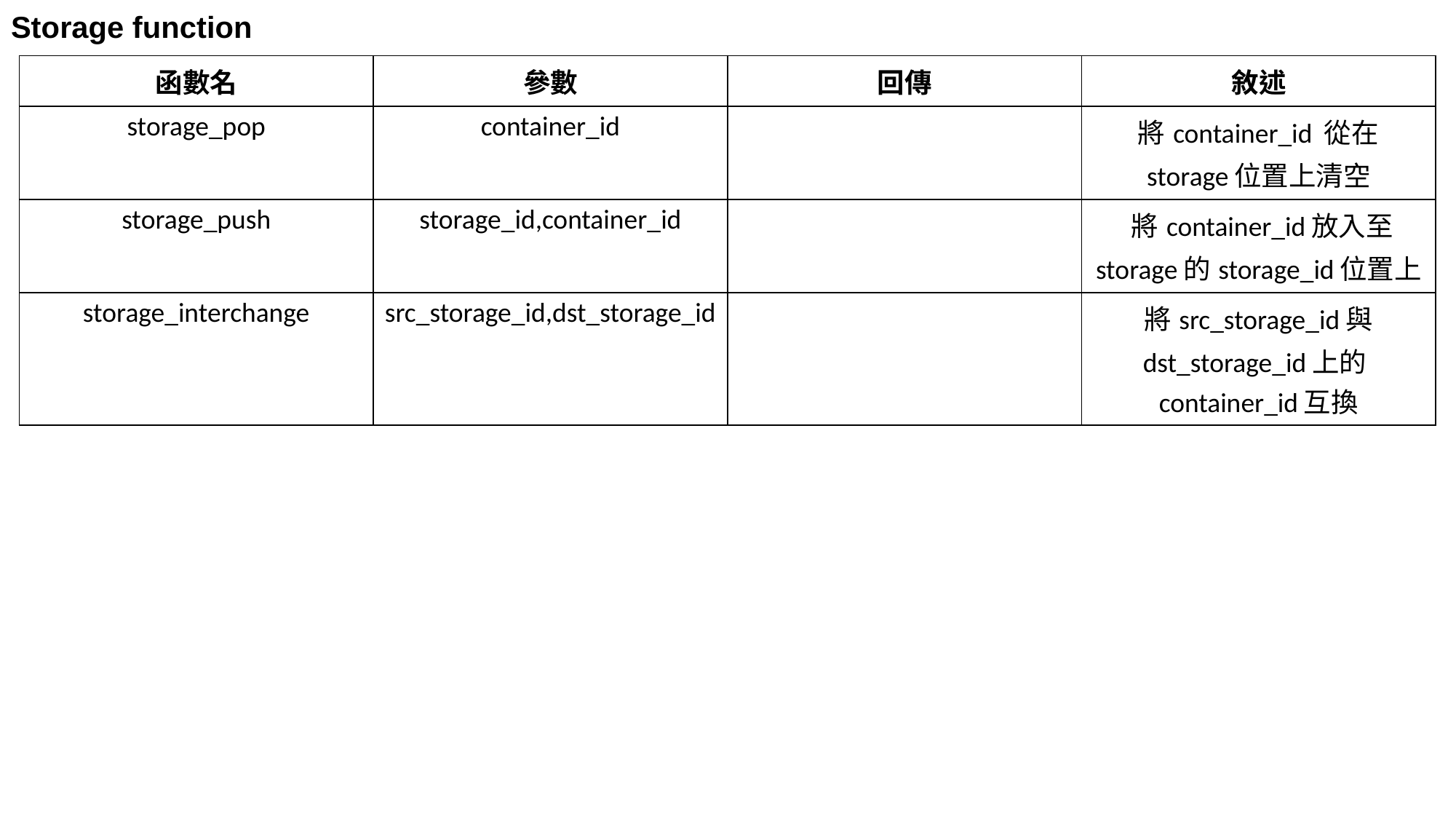

# Storage function
| 函數名 | 參數 | 回傳 | 敘述 |
| --- | --- | --- | --- |
| ﻿storage\_pop | ﻿container\_id |  | ﻿將container\_id 從在storage位置上清空 |
| ﻿storage\_push | ﻿storage\_id,container\_id |  | ﻿將container\_id放入至 storage的storage\_id位置上 |
| ﻿storage\_interchange | ﻿src\_storage\_id,dst\_storage\_id |  | ﻿將src\_storage\_id與dst\_storage\_id上的container\_id互換 |